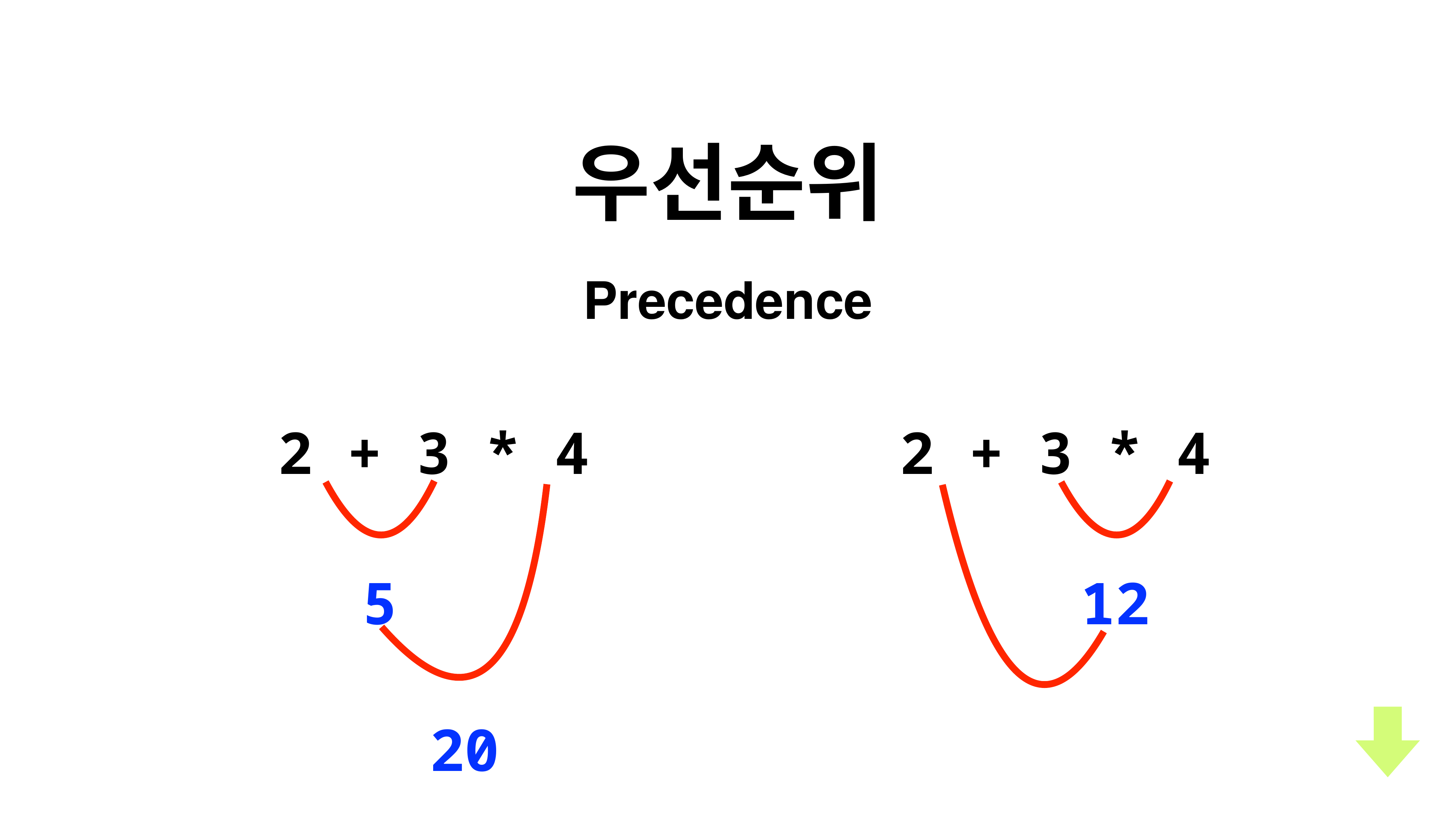

우선순위
Precedence
2 + 3 * 4
2 + 3 * 4

5
12
20